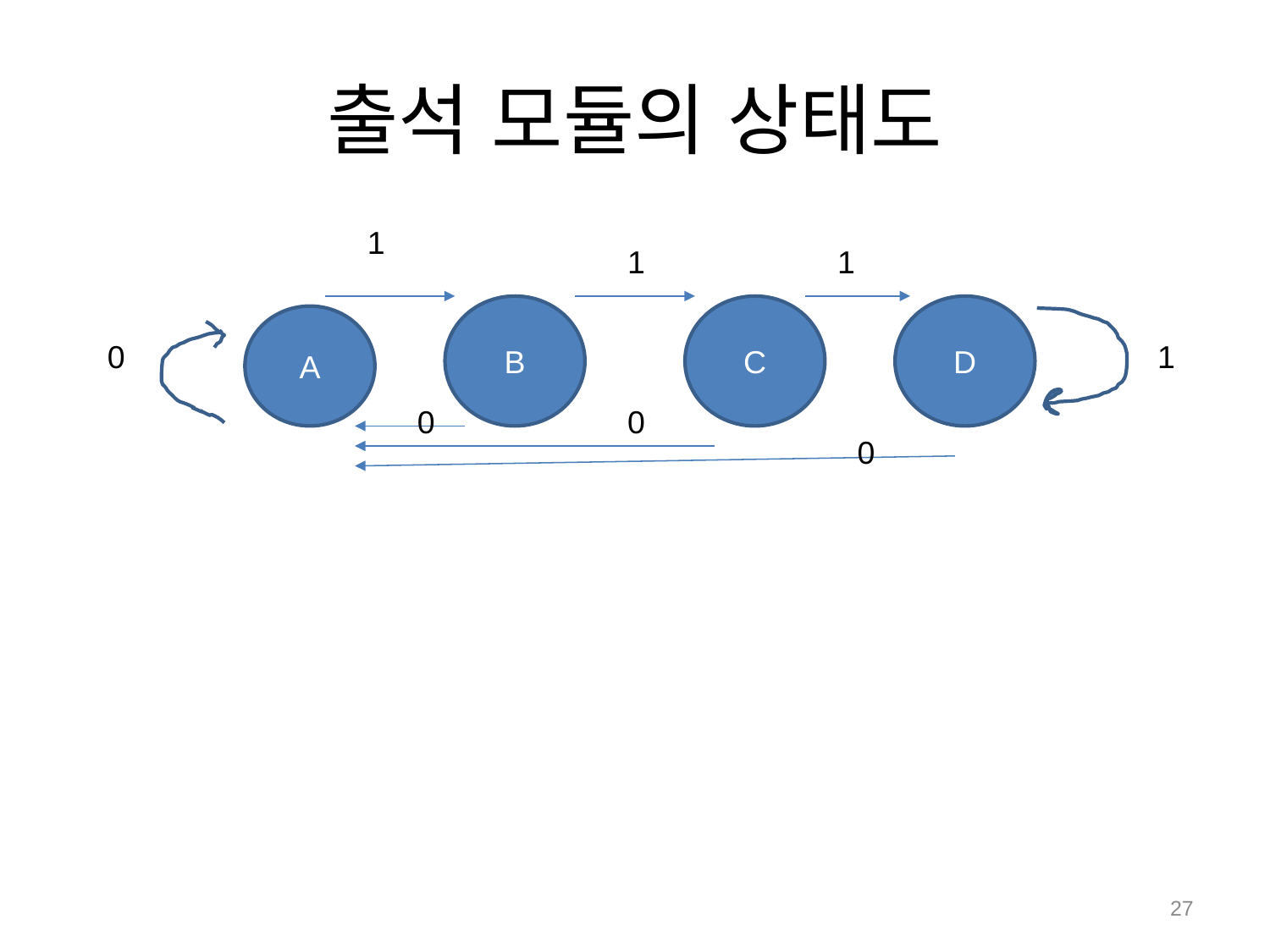

# 출석 모듈의 상태도
1
1
1
B
C
D
A

0

1

0
0
0
27